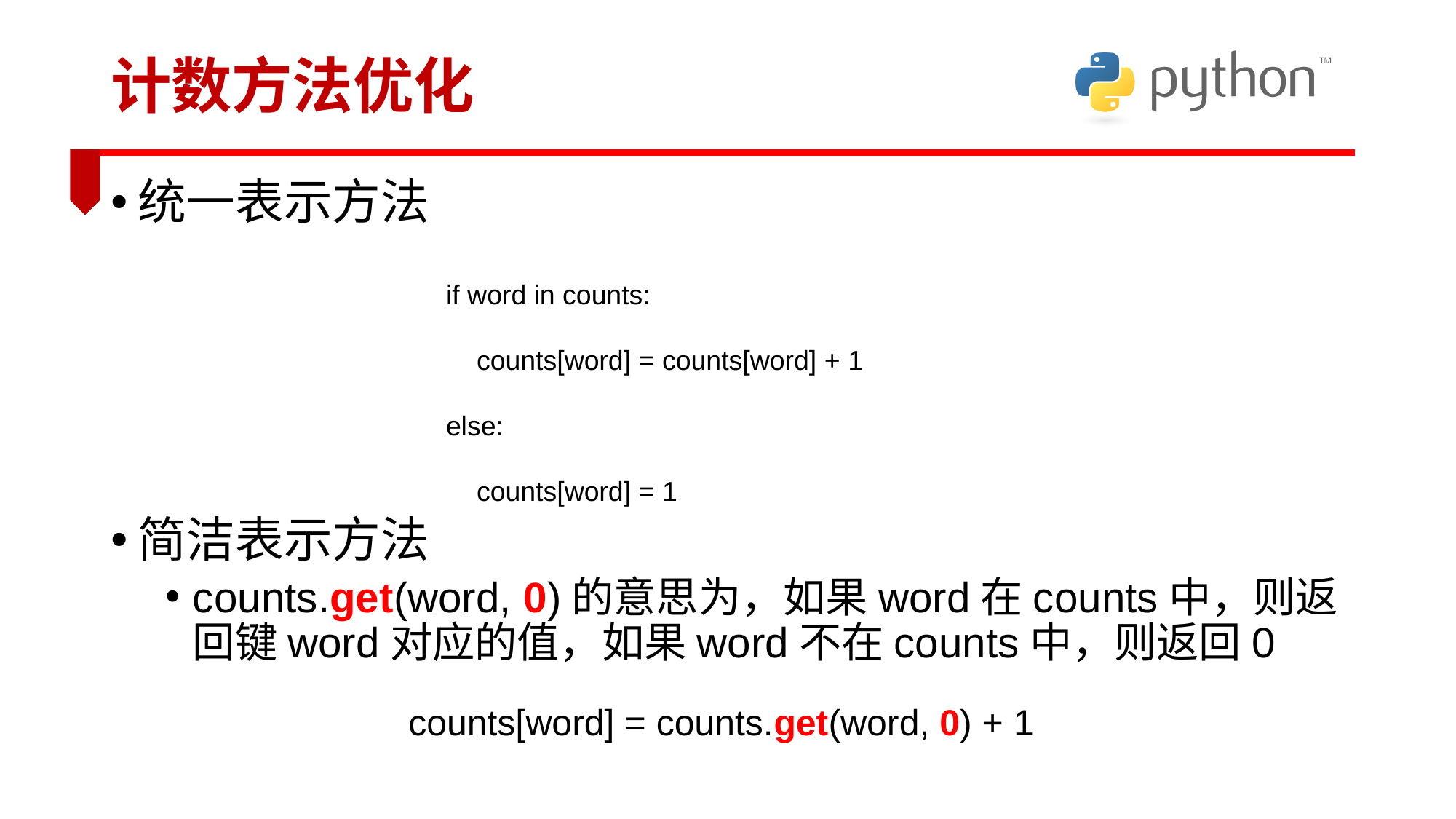

# 计数方法优化
统一表示方法

简洁表示方法
counts.get(word, 0)的意思为，如果word在counts中，则返回键word对应的值，如果word不在counts中，则返回0
if word in counts:

    counts[word] = counts[word] + 1

else:

    counts[word] = 1
counts[word] = counts.get(word, 0) + 1